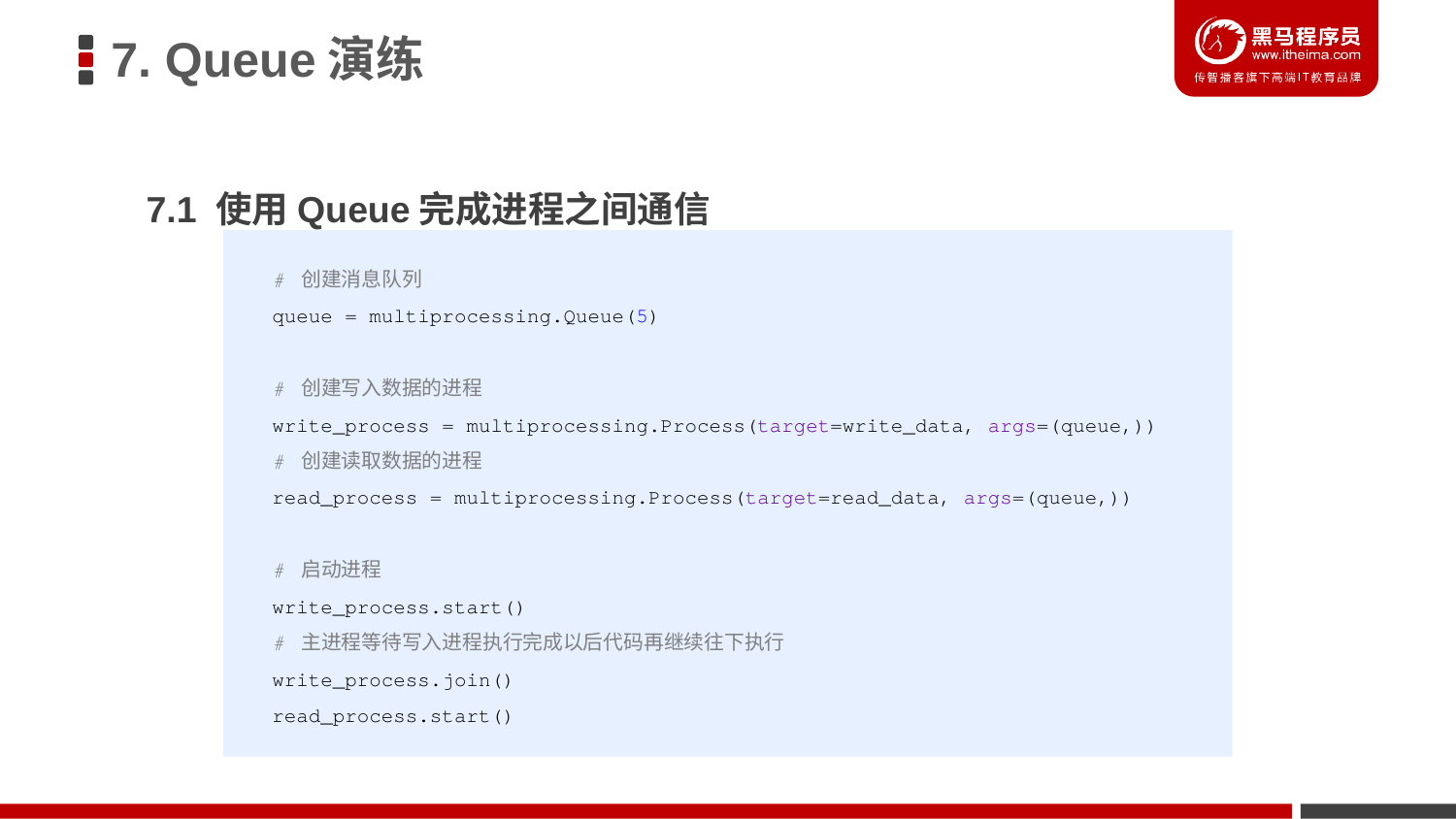

7. Queue演练
7.1 使用Queue完成进程之间通信

# 创建消息队列 queue = multiprocessing.Queue(5) # 创建写入数据的进程 write_process = multiprocessing.Process(target=write_data, args=(queue,)) # 创建读取数据的进程 read_process = multiprocessing.Process(target=read_data, args=(queue,)) # 启动进程 write_process.start() # 主进程等待写入进程执行完成以后代码再继续往下执行 write_process.join() read_process.start()